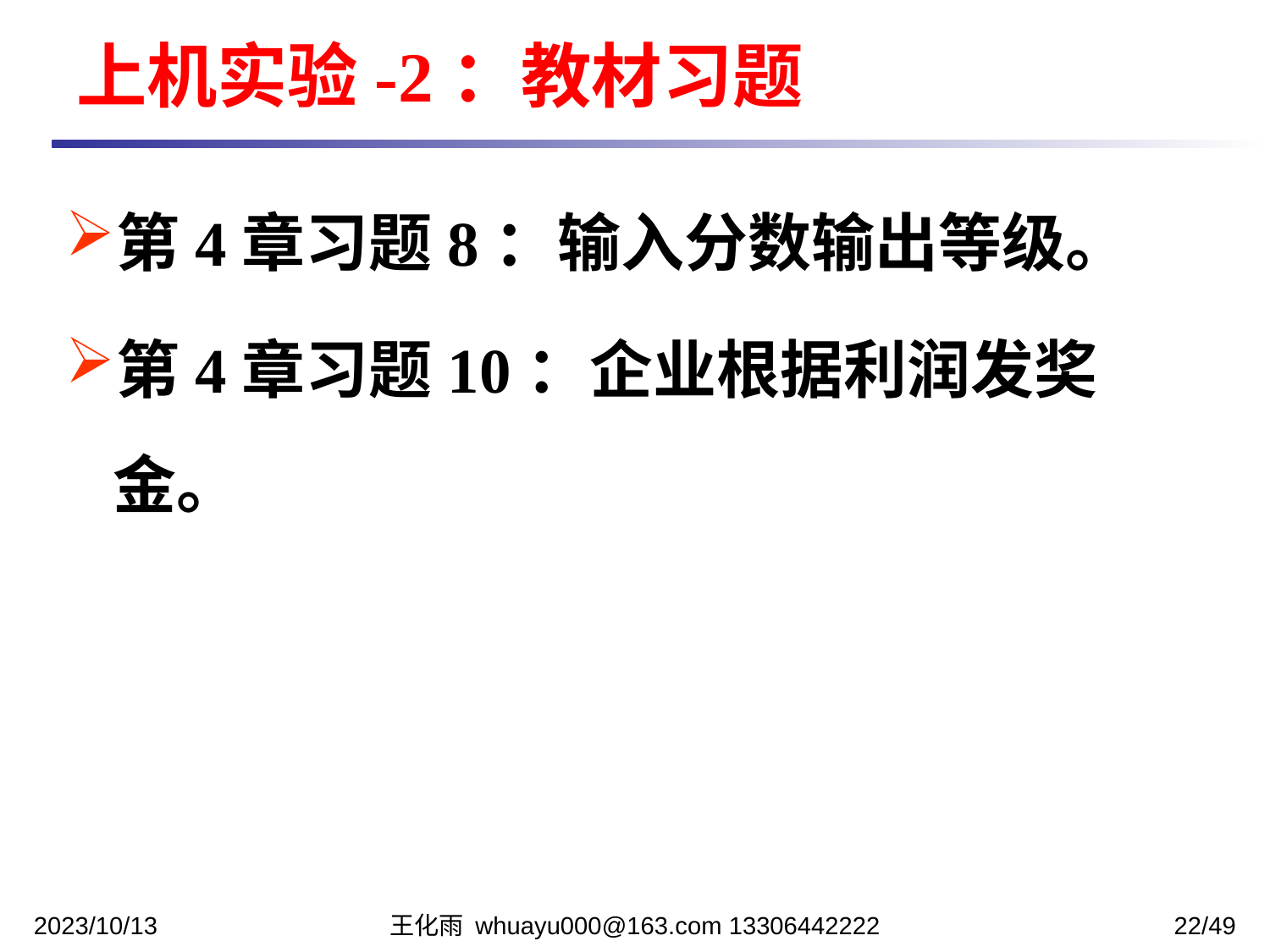

上机实验-2：教材习题
第4章习题8：输入分数输出等级。
第4章习题10：企业根据利润发奖金。
2023/10/13
王化雨 whuayu000@163.com 13306442222
22/49